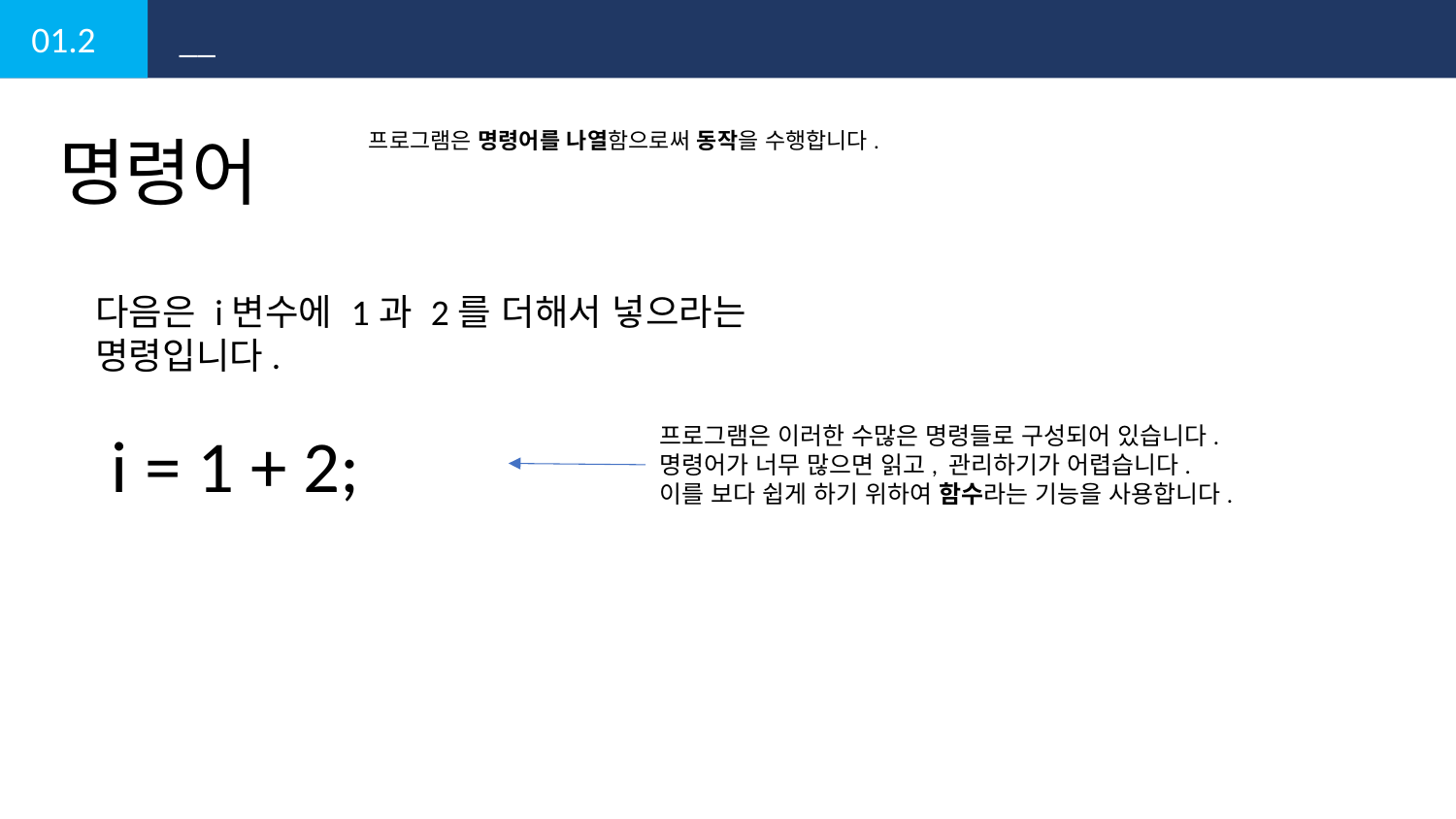

01.2
__
명령어
프로그램은 명령어를 나열함으로써 동작을 수행합니다.
다음은 i변수에 1과 2를 더해서 넣으라는 명령입니다.
i = 1 + 2;
프로그램은 이러한 수많은 명령들로 구성되어 있습니다.
명령어가 너무 많으면 읽고, 관리하기가 어렵습니다.
이를 보다 쉽게 하기 위하여 함수라는 기능을 사용합니다.